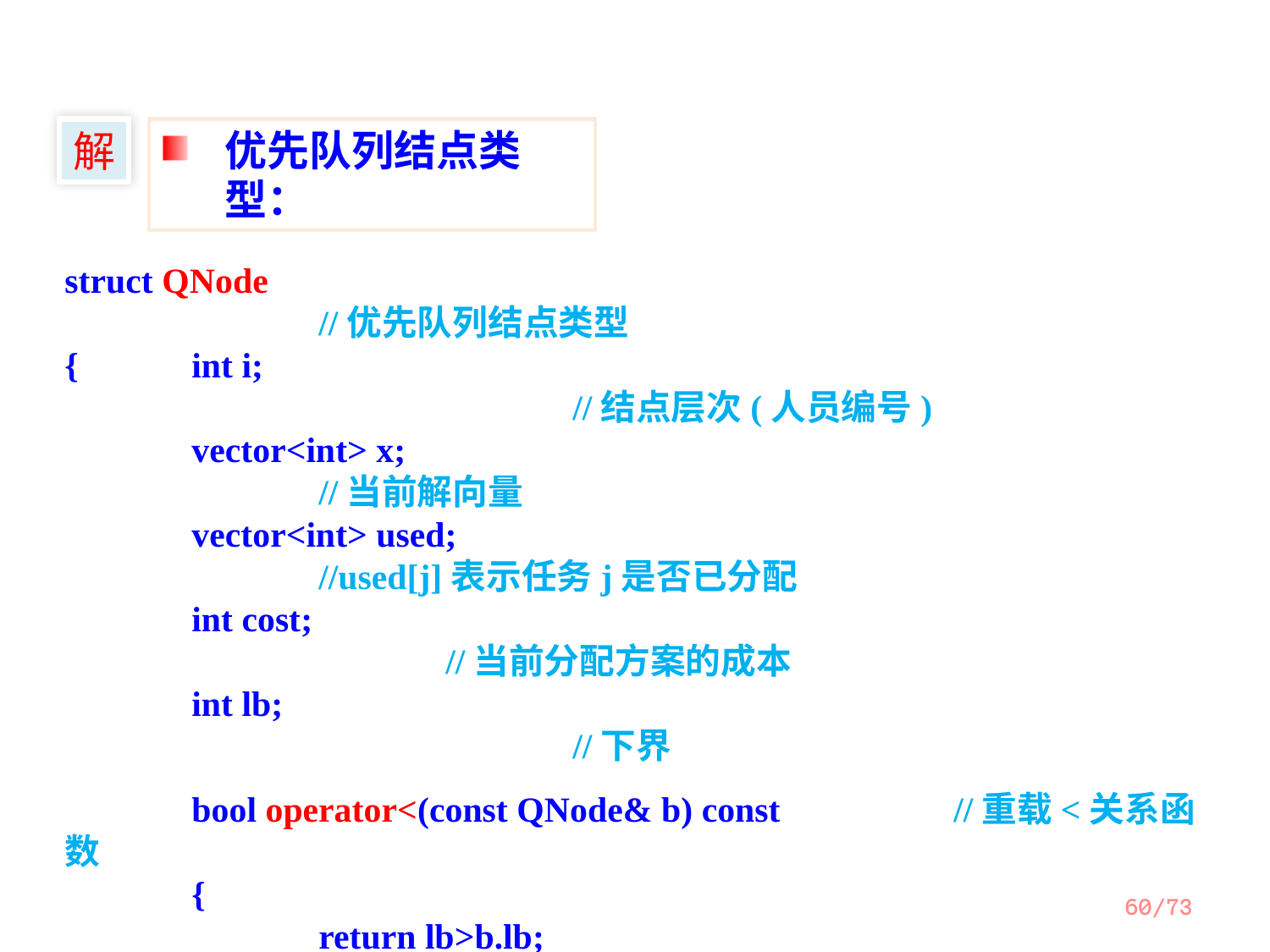

解
优先队列结点类型：
struct QNode										//优先队列结点类型
{	int i;												//结点层次(人员编号)
	vector<int> x;									//当前解向量
	vector<int> used;								//used[j]表示任务j是否已分配
	int cost;											//当前分配方案的成本
	int lb;												//下界
	bool operator<(const QNode& b) const		//重载<关系函数
	{
		return lb>b.lb;								//lb越小越优先出队
	}
};
60/73